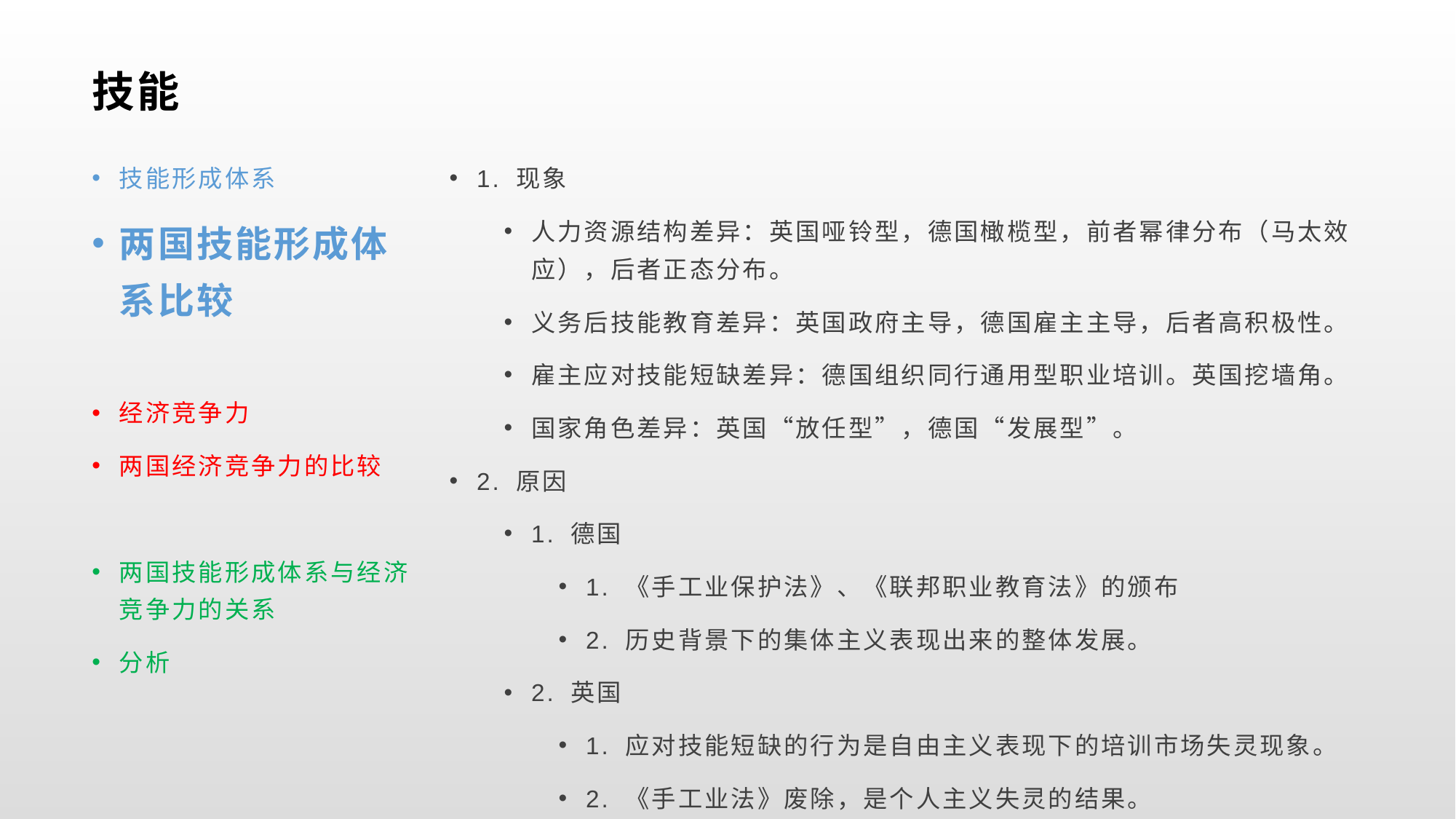

# 技能
技能形成体系
两国技能形成体系比较

经济竞争力
两国经济竞争力的比较

两国技能形成体系与经济竞争力的关系
分析
1. 现象
人力资源结构差异：英国哑铃型，德国橄榄型，前者幂律分布（马太效应），后者正态分布。
义务后技能教育差异：英国政府主导，德国雇主主导，后者高积极性。
雇主应对技能短缺差异：德国组织同行通用型职业培训。英国挖墙角。
国家角色差异：英国“放任型”，德国“发展型”。
2. 原因
1. 德国
1. 《手工业保护法》、《联邦职业教育法》的颁布
2. 历史背景下的集体主义表现出来的整体发展。
2. 英国
1. 应对技能短缺的行为是自由主义表现下的培训市场失灵现象。
2. 《手工业法》废除，是个人主义失灵的结果。